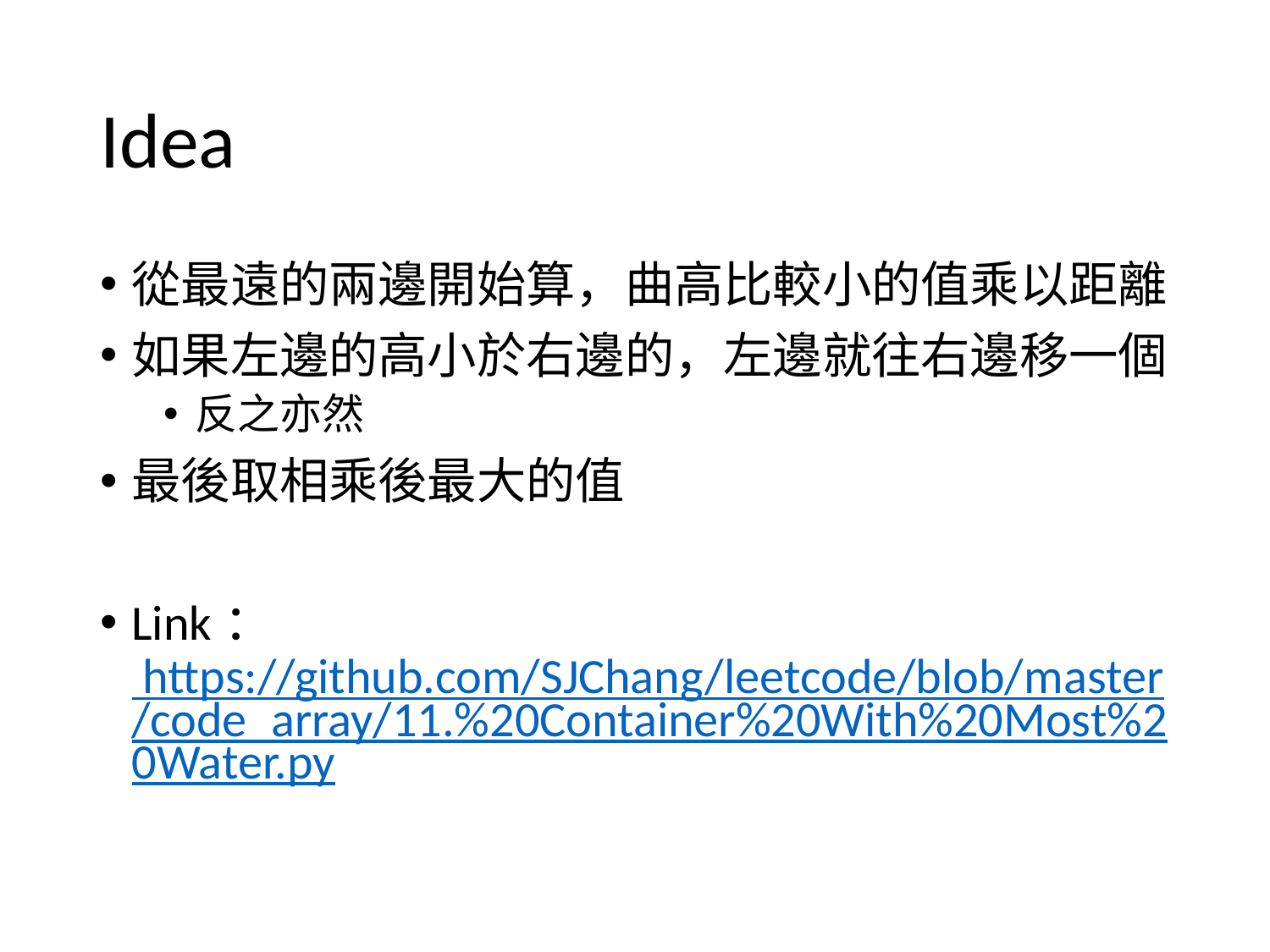

# Idea
從最遠的兩邊開始算，曲高比較小的值乘以距離
如果左邊的高小於右邊的，左邊就往右邊移一個
反之亦然
最後取相乘後最大的值

Link： https://github.com/SJChang/leetcode/blob/master/code_array/11.%20Container%20With%20Most%20Water.py